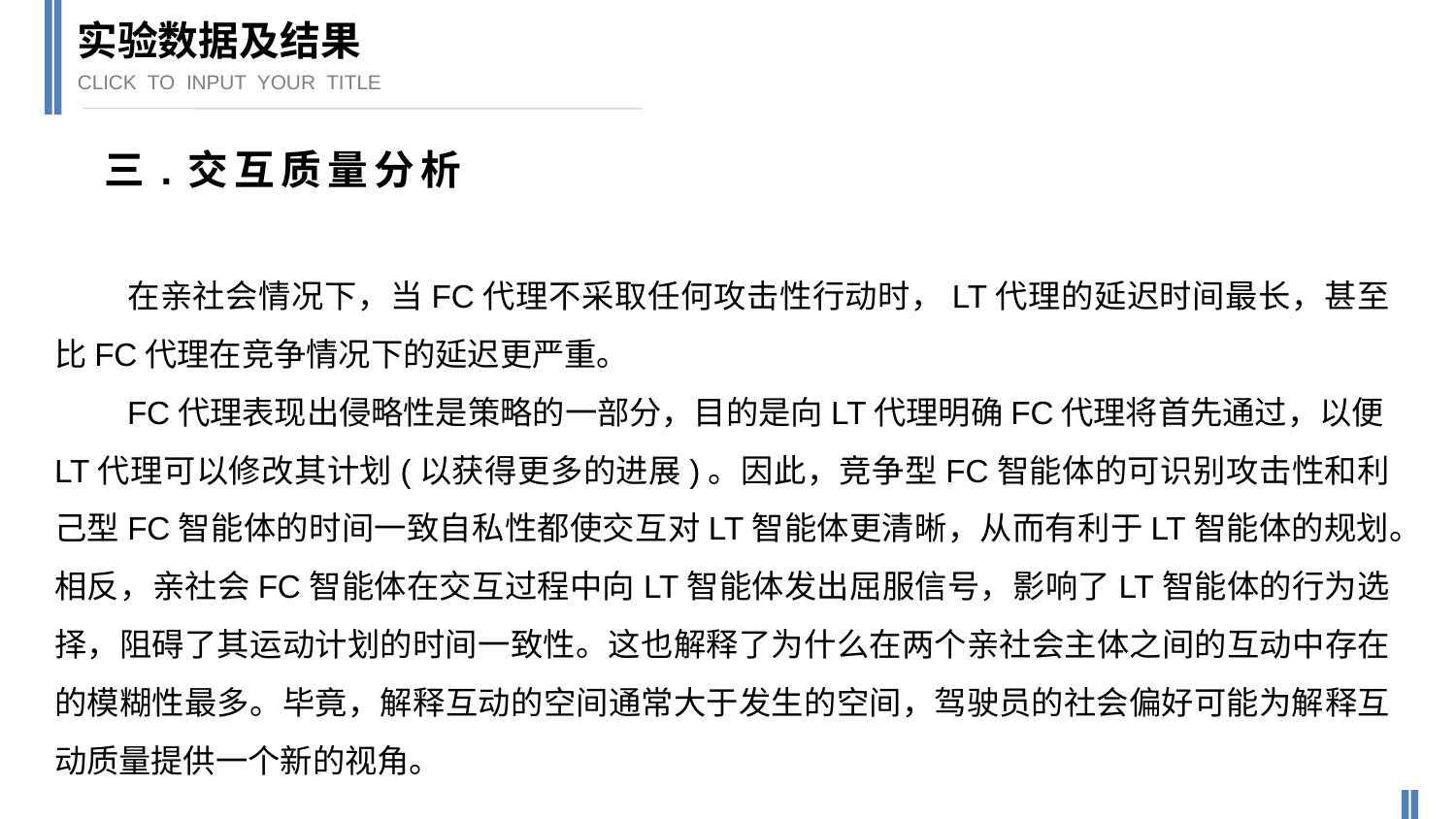

实验数据及结果
CLICK  TO  INPUT  YOUR  TITLE
三.交互质量分析
在亲社会情况下，当FC代理不采取任何攻击性行动时，LT代理的延迟时间最长，甚至比FC代理在竞争情况下的延迟更严重。
FC代理表现出侵略性是策略的一部分，目的是向LT代理明确FC代理将首先通过，以便LT代理可以修改其计划(以获得更多的进展)。因此，竞争型FC智能体的可识别攻击性和利己型FC智能体的时间一致自私性都使交互对LT智能体更清晰，从而有利于LT智能体的规划。相反，亲社会FC智能体在交互过程中向LT智能体发出屈服信号，影响了LT智能体的行为选择，阻碍了其运动计划的时间一致性。这也解释了为什么在两个亲社会主体之间的互动中存在的模糊性最多。毕竟，解释互动的空间通常大于发生的空间，驾驶员的社会偏好可能为解释互动质量提供一个新的视角。